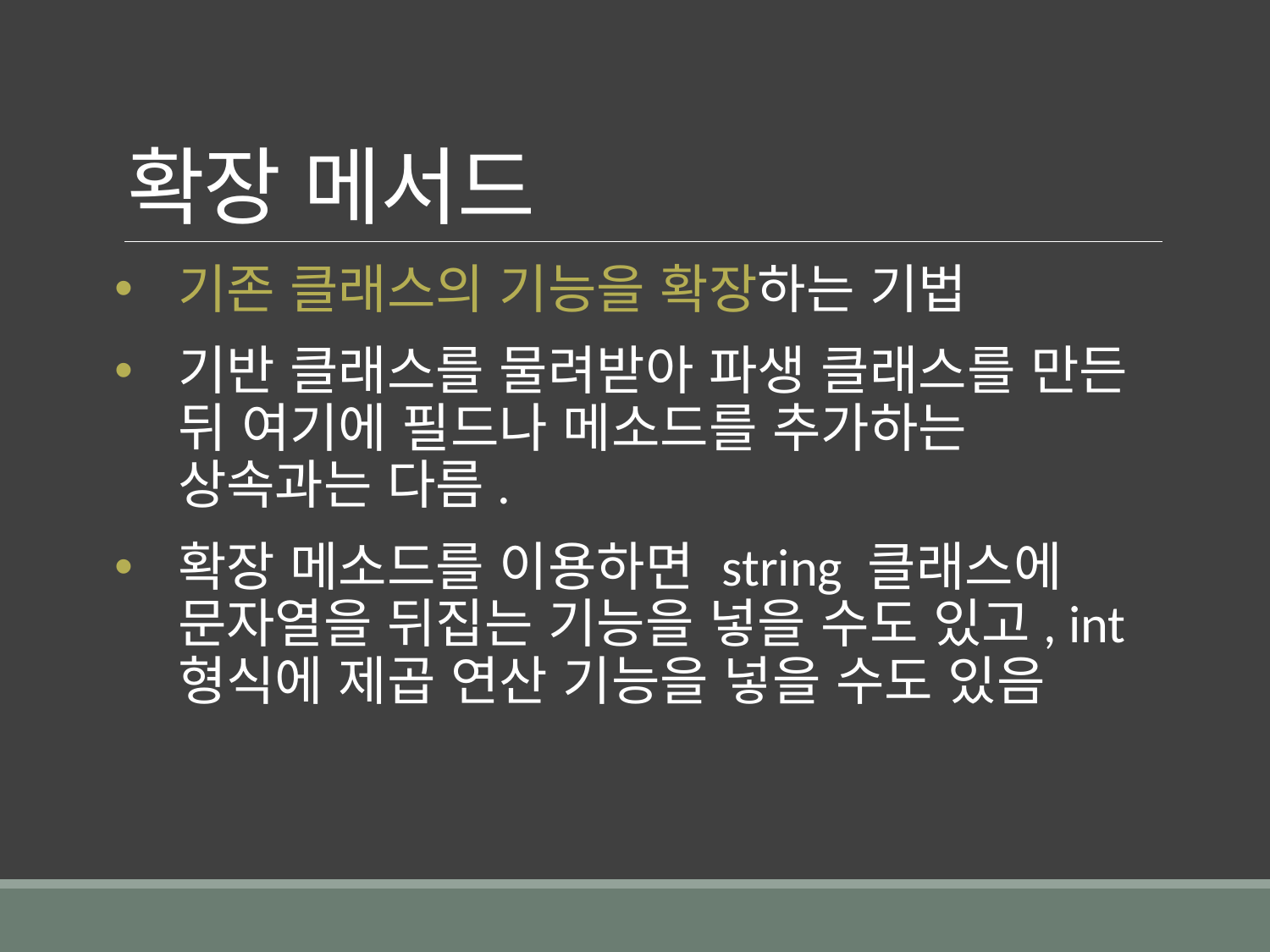

# 확장 메서드
기존 클래스의 기능을 확장하는 기법
기반 클래스를 물려받아 파생 클래스를 만든 뒤 여기에 필드나 메소드를 추가하는 상속과는 다름.
확장 메소드를 이용하면 string 클래스에 문자열을 뒤집는 기능을 넣을 수도 있고, int 형식에 제곱 연산 기능을 넣을 수도 있음